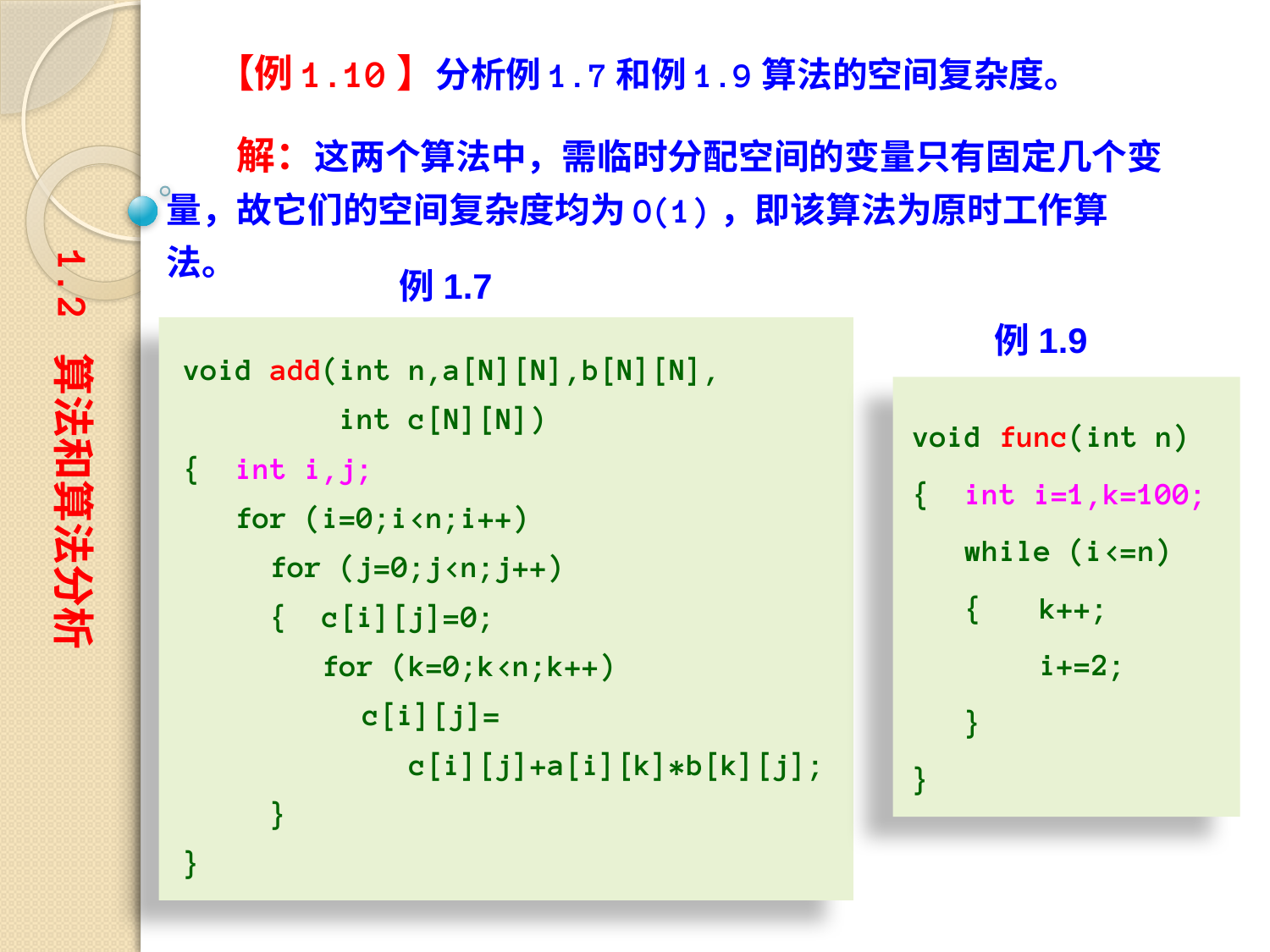

【例1.10】分析例1.7和例1.9算法的空间复杂度。
　　解：这两个算法中，需临时分配空间的变量只有固定几个变量，故它们的空间复杂度均为O(1)，即该算法为原时工作算法。
例1.7
例1.9
void add(int n,a[N][N],b[N][N],
         int c[N][N])
{  int i,j;
   for (i=0;i<n;i++)
     for (j=0;j<n;j++)
     {  c[i][j]=0;
        for (k=0;k<n;k++)
  	   c[i][j]=
             c[i][j]+a[i][k]*b[k][j];
     }
}
void func(int n)
{  int i=1,k=100;
   while (i<=n)
   {	k++;
	i+=2;
   }
}
1.2 算法和算法分析